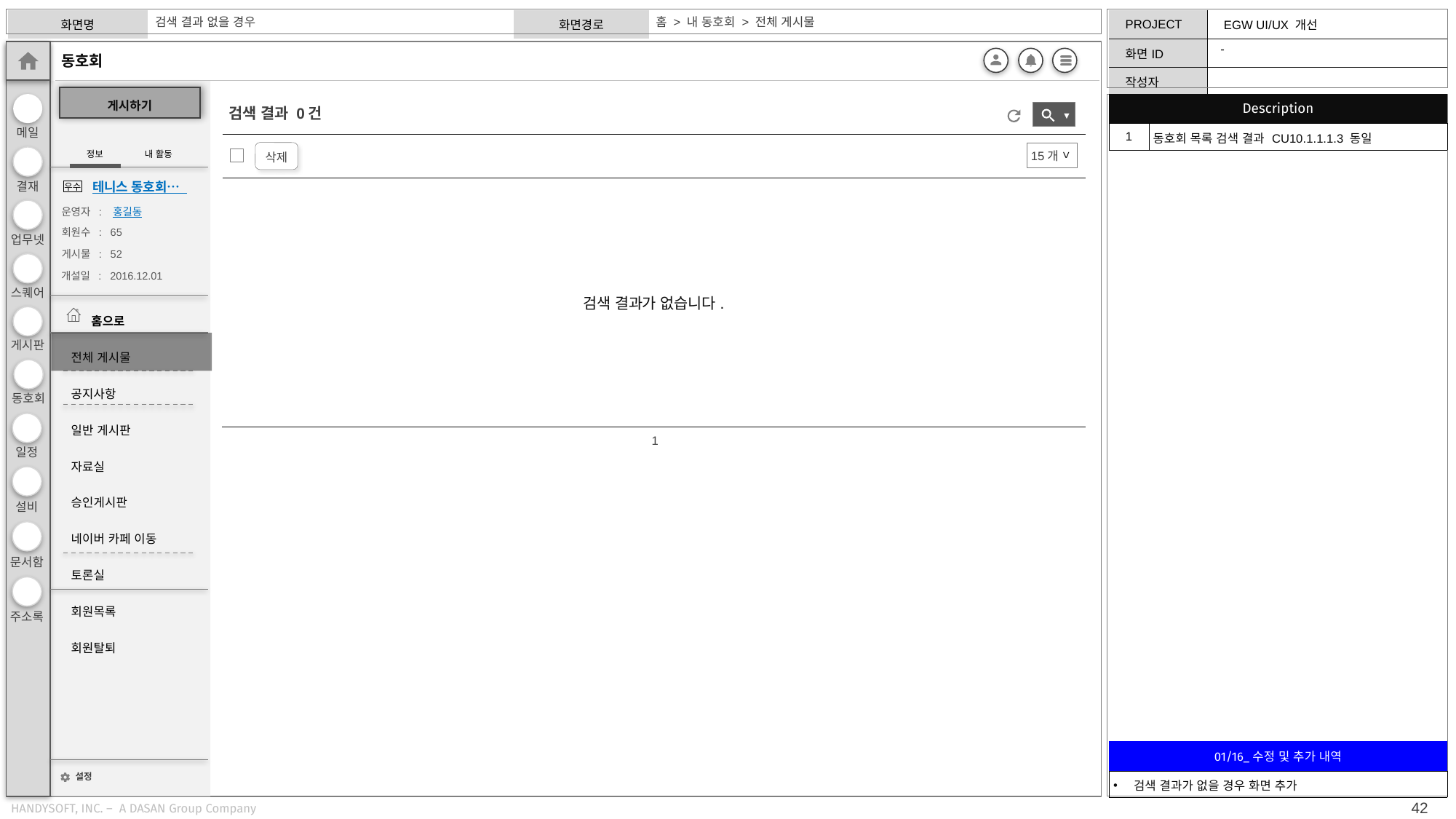

홈 > 내 동호회 > 전체 게시물
검색 결과 없을 경우
-
| Description |  |
| --- | --- |
| 1 | 동호회 목록 검색 결과 CU10.1.1.1.3 동일 |
▼

검색 결과 0건
|  |
| --- |
| 검색 결과가 없습니다. |
삭제
>
15개

1
| 01/16\_수정 및 추가 내역 |
| --- |
| 검색 결과가 없을 경우 화면 추가 |